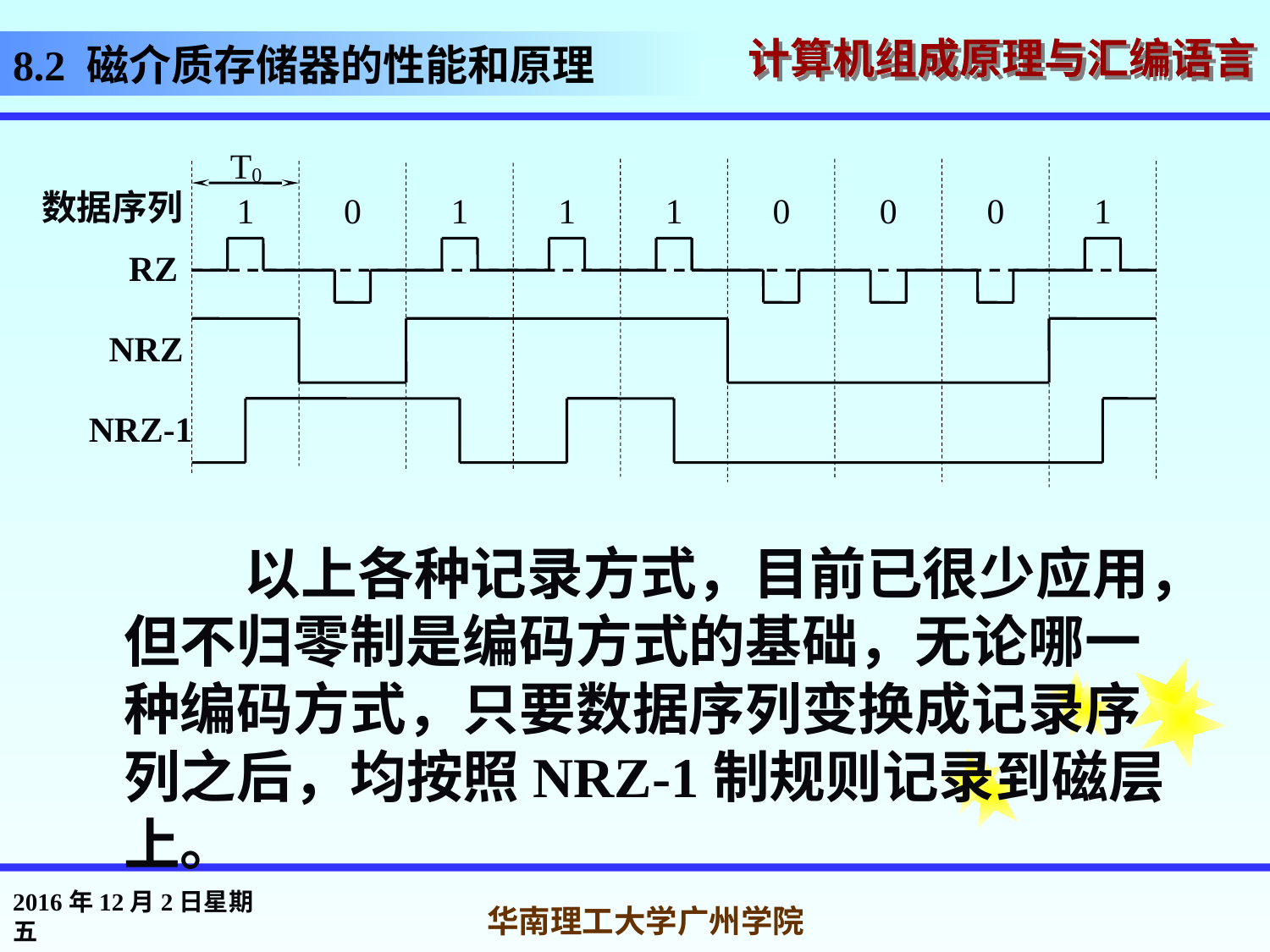

# 8.2 磁介质存储器的性能和原理
T0

数据序列
1
0
1
1
1
0
0
0
1

RZ

NRZ

NRZ-1

            以上各种记录方式，目前已很少应用，但不归零制是编码方式的基础，无论哪一种编码方式，只要数据序列变换成记录序列之后，均按照NRZ-1制规则记录到磁层上。
2016年12月2日星期五
华南理工大学广州学院